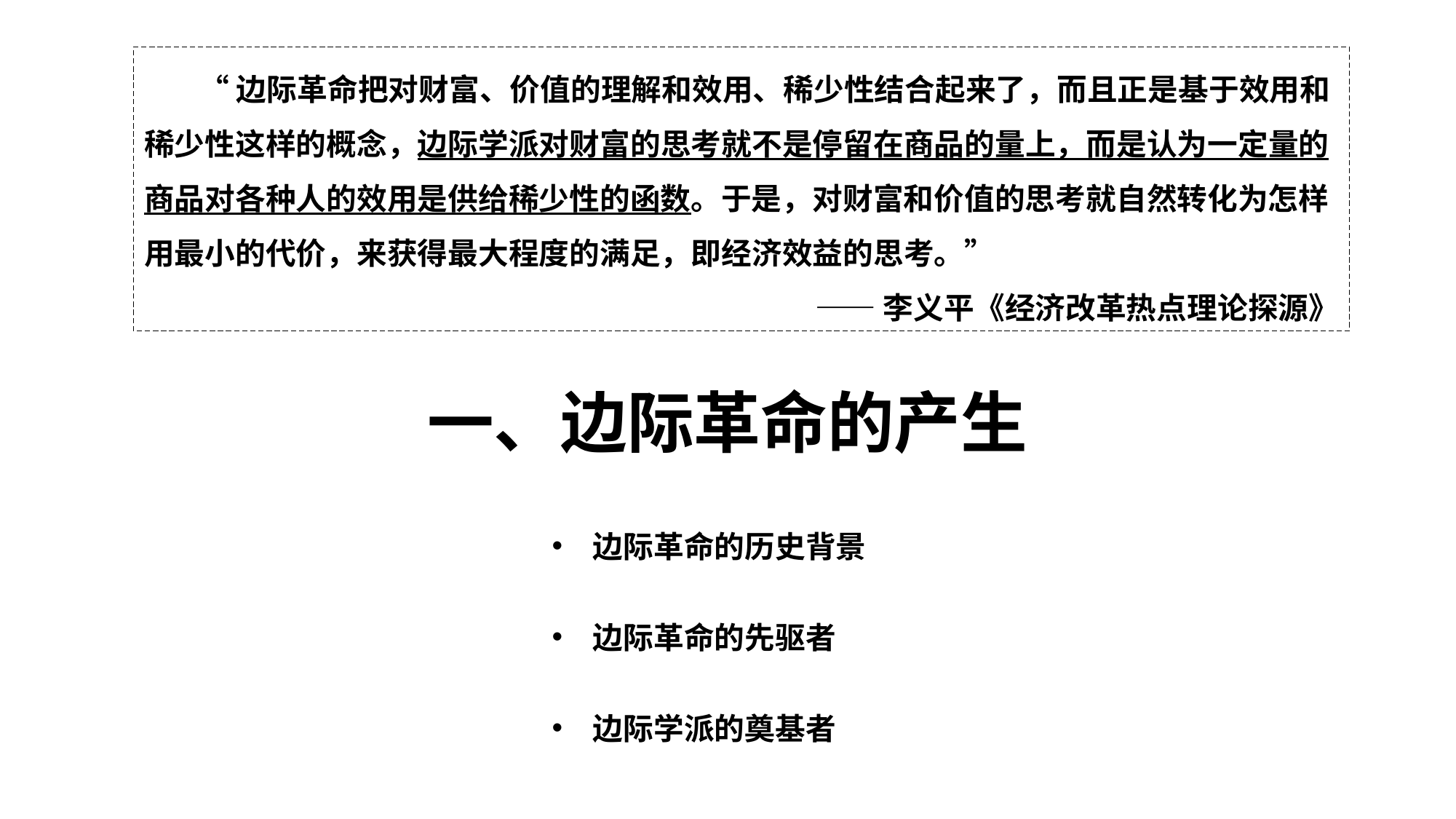

“边际革命把对财富、价值的理解和效用、稀少性结合起来了，而且正是基于效用和稀少性这样的概念，边际学派对财富的思考就不是停留在商品的量上，而是认为一定量的商品对各种人的效用是供给稀少性的函数。于是，对财富和价值的思考就自然转化为怎样用最小的代价，来获得最大程度的满足，即经济效益的思考。”
——李义平《经济改革热点理论探源》
一、边际革命的产生
边际革命的历史背景
边际革命的先驱者
边际学派的奠基者